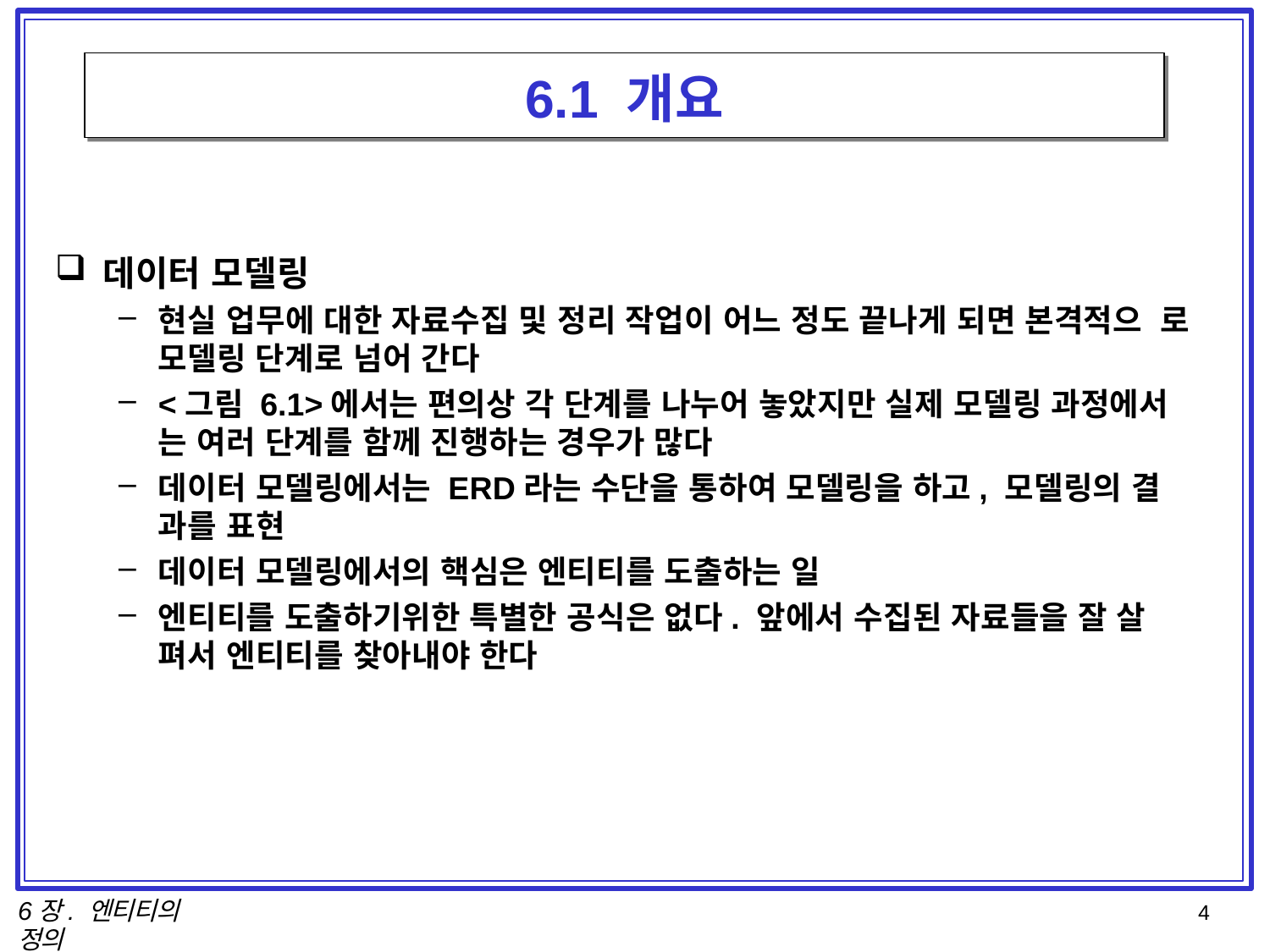

# 6.1 개요
데이터 모델링
현실 업무에 대한 자료수집 및 정리 작업이 어느 정도 끝나게 되면 본격적으  로 모델링 단계로 넘어 간다
<그림 6.1>에서는 편의상 각 단계를 나누어 놓았지만 실제 모델링 과정에서
는 여러 단계를 함께 진행하는 경우가 많다
데이터 모델링에서는 ERD라는 수단을 통하여 모델링을 하고, 모델링의 결  과를 표현
데이터 모델링에서의 핵심은 엔티티를 도출하는 일
엔티티를 도출하기위한 특별한 공식은 없다. 앞에서 수집된 자료들을 잘 살  펴서 엔티티를 찾아내야 한다
6장. 엔티티의 정의
4